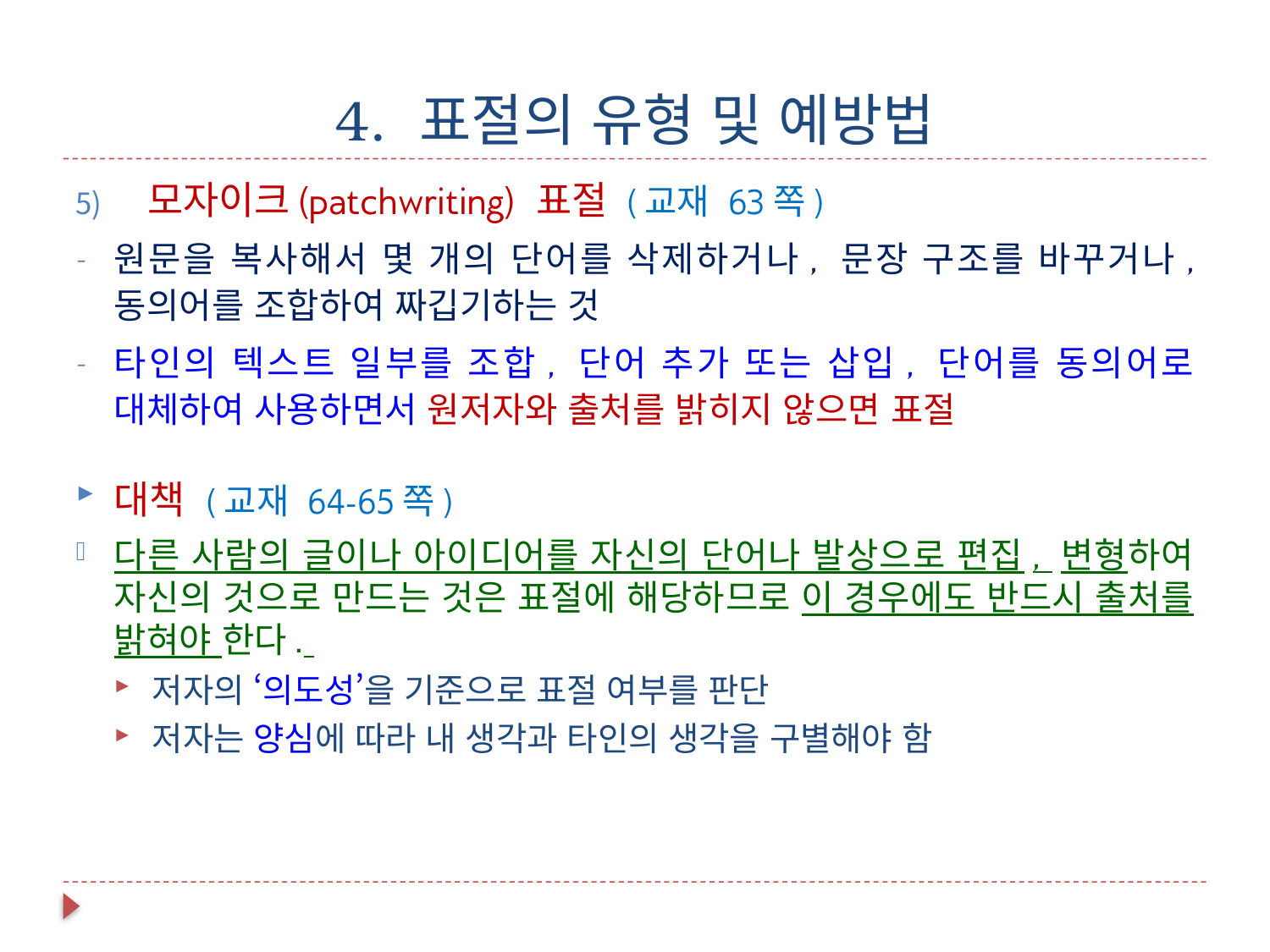

# 4. 표절의 유형 및 예방법
모자이크(patchwriting) 표절 (교재 63쪽)
원문을 복사해서 몇 개의 단어를 삭제하거나, 문장 구조를 바꾸거나, 동의어를 조합하여 짜깁기하는 것
타인의 텍스트 일부를 조합, 단어 추가 또는 삽입, 단어를 동의어로 대체하여 사용하면서 원저자와 출처를 밝히지 않으면 표절

대책 (교재 64-65쪽)
다른 사람의 글이나 아이디어를 자신의 단어나 발상으로 편집, 변형하여 자신의 것으로 만드는 것은 표절에 해당하므로 이 경우에도 반드시 출처를 밝혀야 한다.
저자의 ‘의도성’을 기준으로 표절 여부를 판단
저자는 양심에 따라 내 생각과 타인의 생각을 구별해야 함